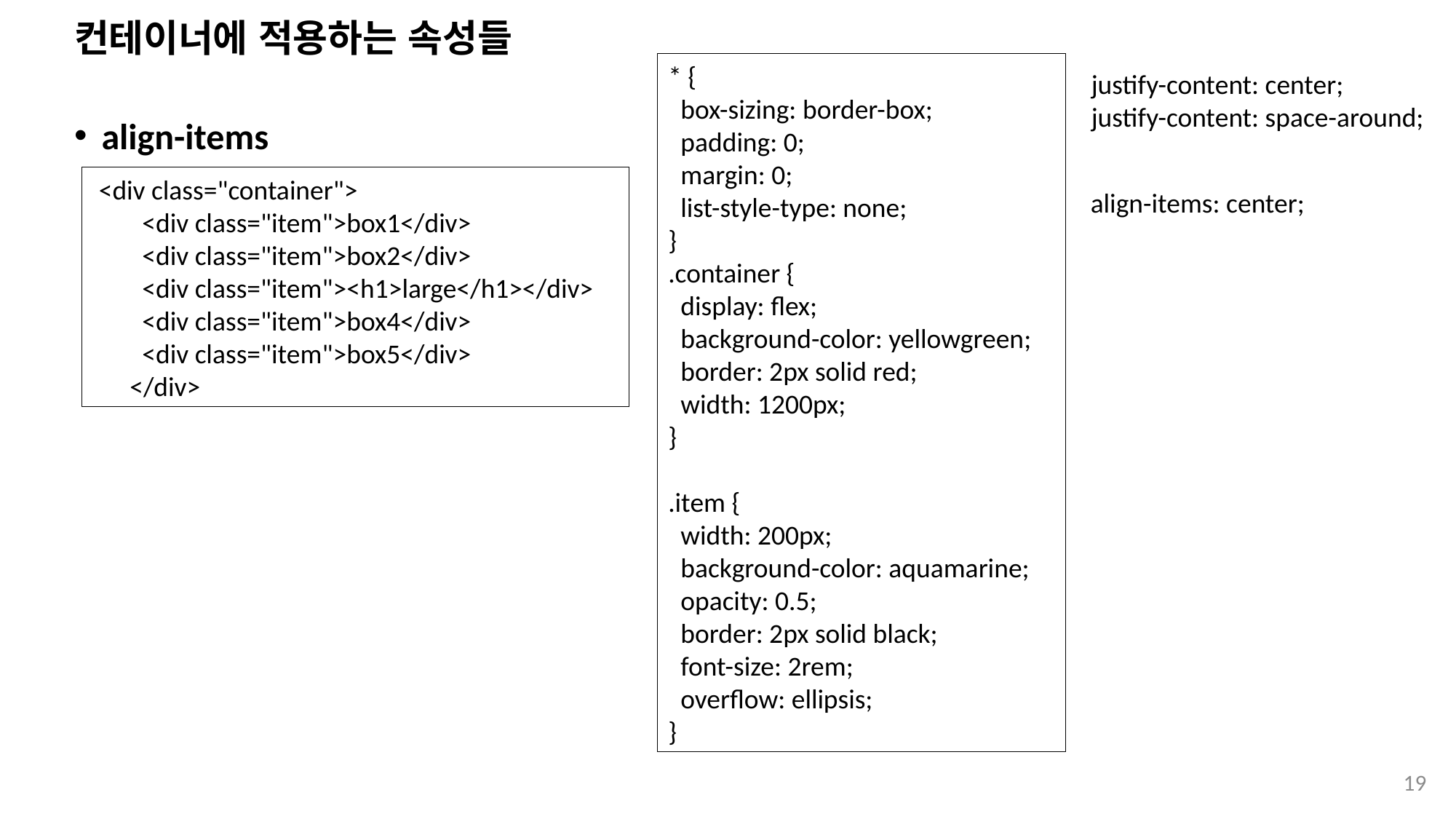

# 컨테이너에 적용하는 속성들
* {
  box-sizing: border-box;
  padding: 0;
  margin: 0;
  list-style-type: none;
}
.container {
  display: flex;
  background-color: yellowgreen;
  border: 2px solid red;
  width: 1200px;
}

.item {
  width: 200px;
  background-color: aquamarine;
  opacity: 0.5;
  border: 2px solid black;
  font-size: 2rem;
  overflow: ellipsis;
}
justify-content: center;
justify-content: space-around;

align-items
 <div class="container">
        <div class="item">box1</div>
        <div class="item">box2</div>
        <div class="item"><h1>large</h1></div>
        <div class="item">box4</div>
        <div class="item">box5</div>
      </div>
align-items: center;
19